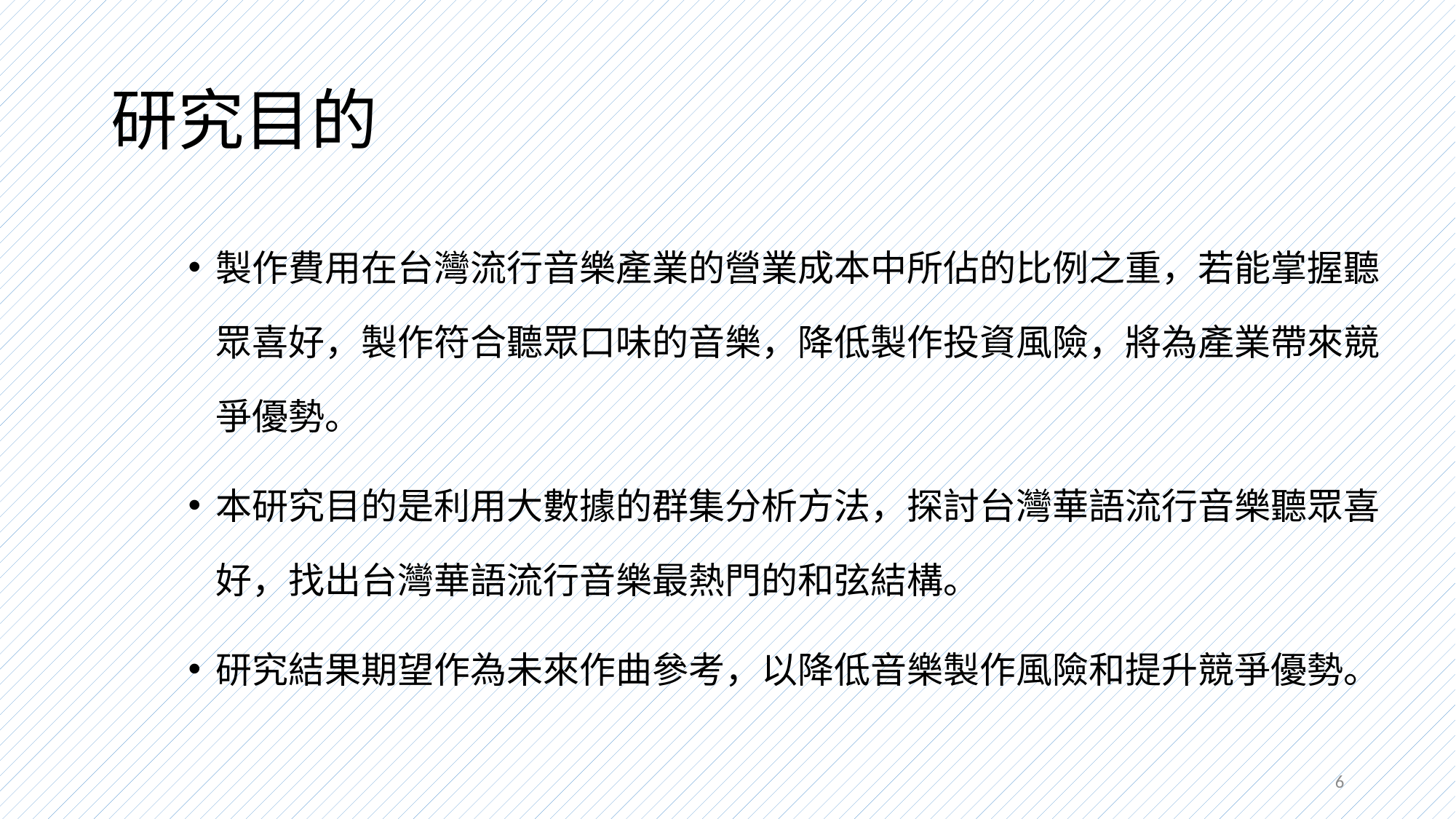

# 研究目的
製作費用在台灣流行音樂產業的營業成本中所佔的比例之重，若能掌握聽眾喜好，製作符合聽眾口味的音樂，降低製作投資風險，將為產業帶來競爭優勢。
本研究目的是利用大數據的群集分析方法，探討台灣華語流行音樂聽眾喜好，找出台灣華語流行音樂最熱門的和弦結構。
研究結果期望作為未來作曲參考，以降低音樂製作風險和提升競爭優勢。
6